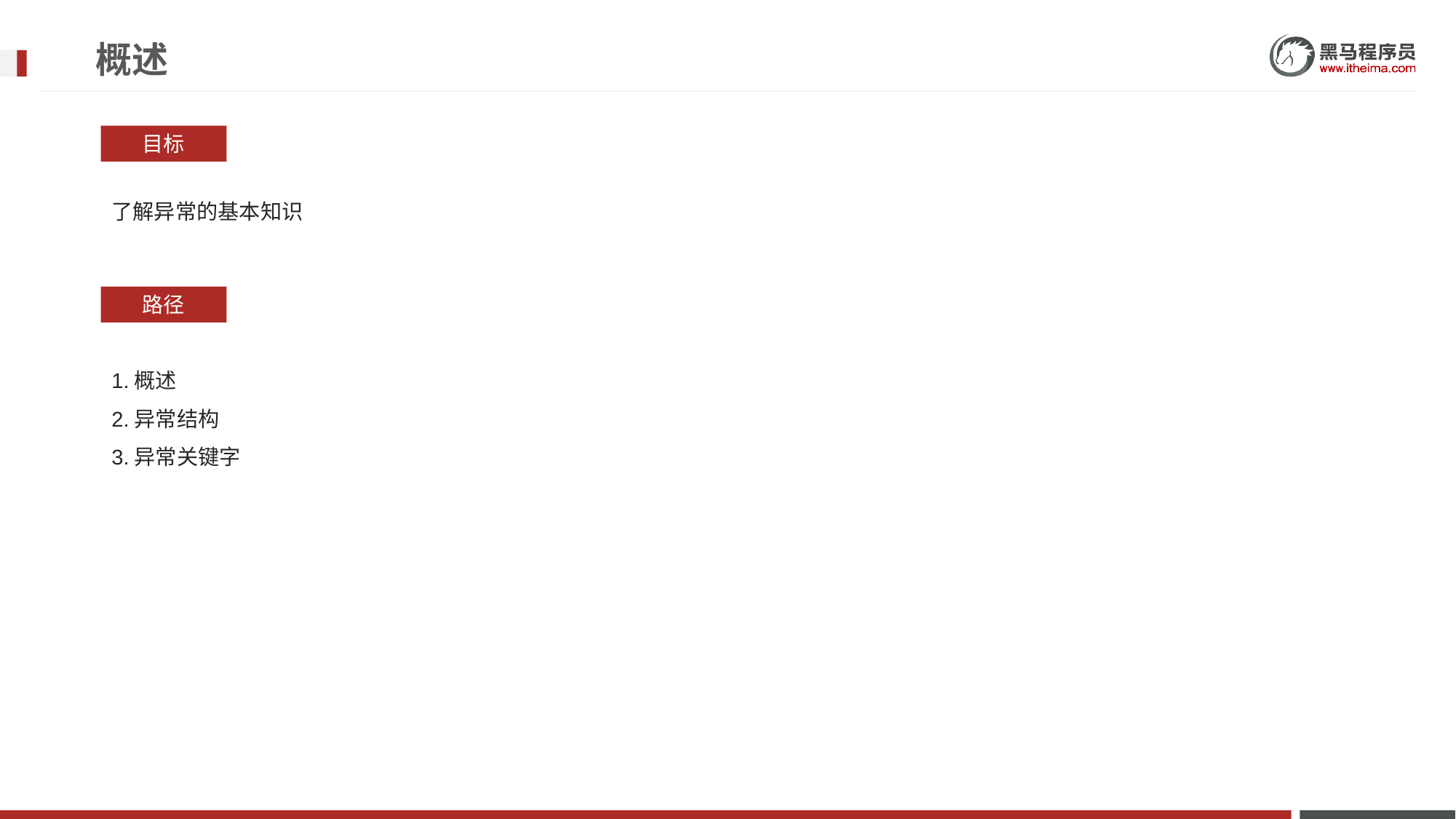

# 概述
目标
了解异常的基本知识
路径
1.概述
2.异常结构
3.异常关键字